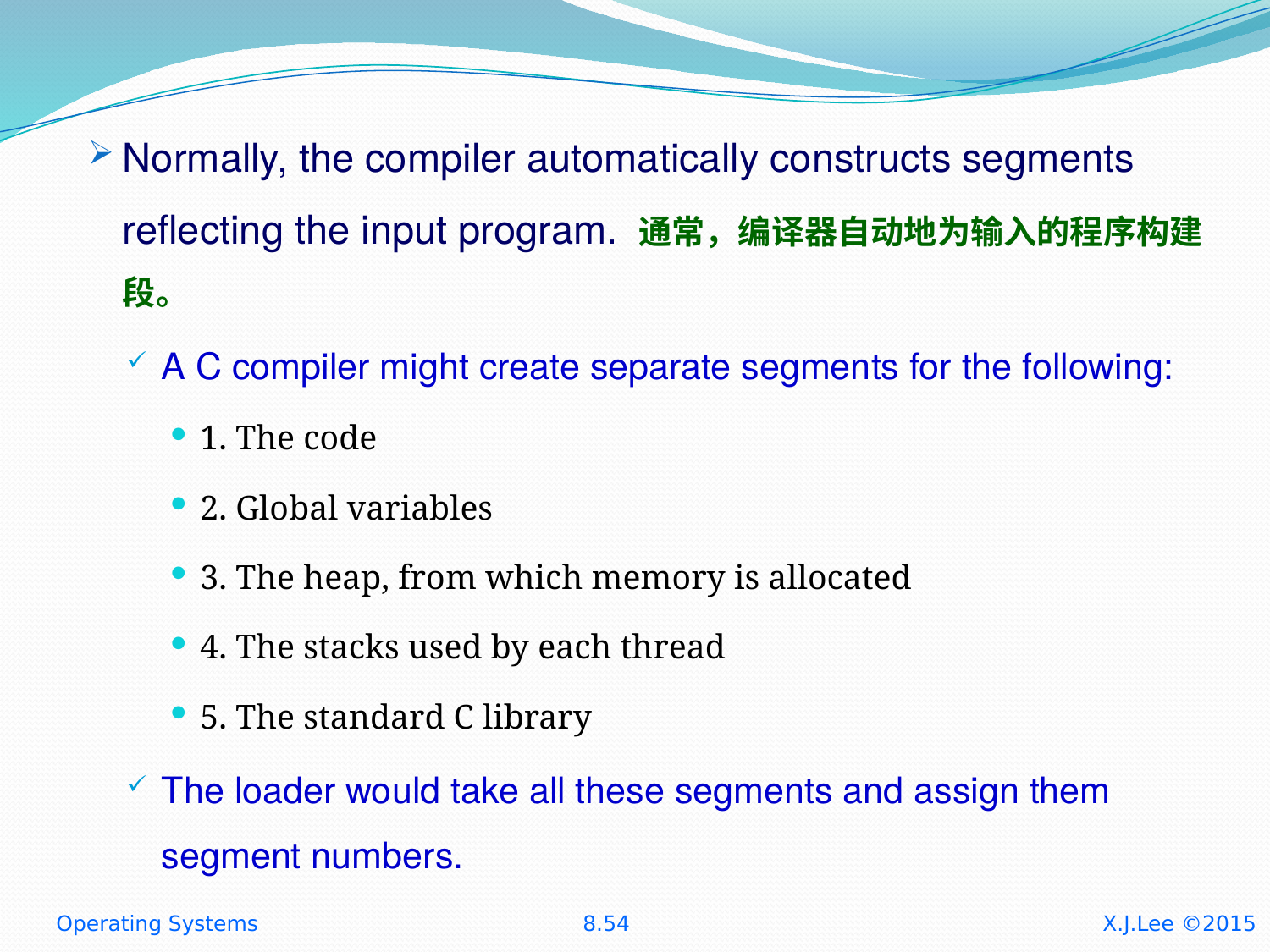

Normally, the compiler automatically constructs segments reflecting the input program. 通常，编译器自动地为输入的程序构建段。
A C compiler might create separate segments for the following:
1. The code
2. Global variables
3. The heap, from which memory is allocated
4. The stacks used by each thread
5. The standard C library
The loader would take all these segments and assign them segment numbers.
Operating Systems
8.54
X.J.Lee ©2015